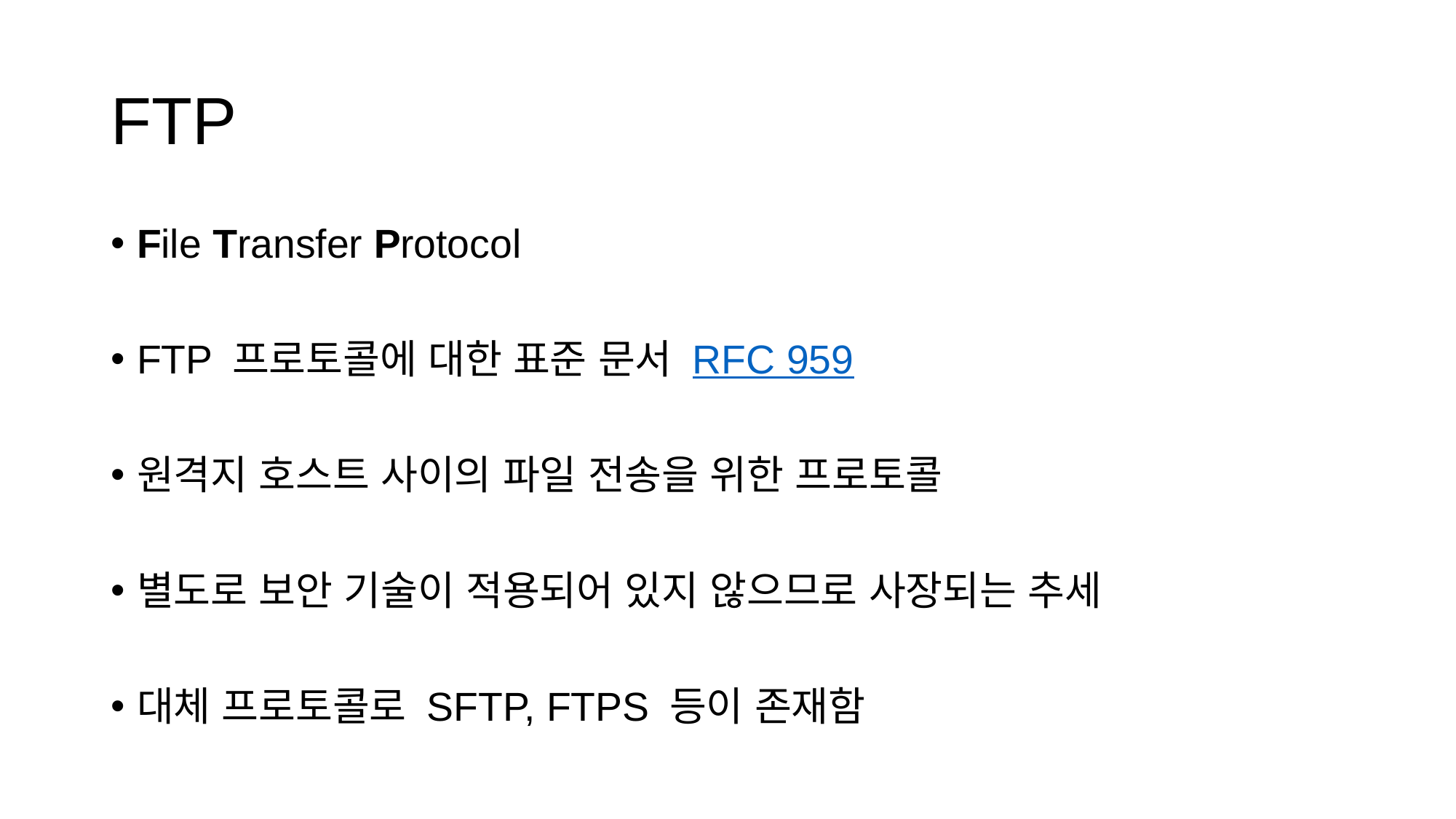

# FTP
File Transfer Protocol

FTP 프로토콜에 대한 표준 문서 RFC 959

원격지 호스트 사이의 파일 전송을 위한 프로토콜

별도로 보안 기술이 적용되어 있지 않으므로 사장되는 추세

대체 프로토콜로 SFTP, FTPS 등이 존재함